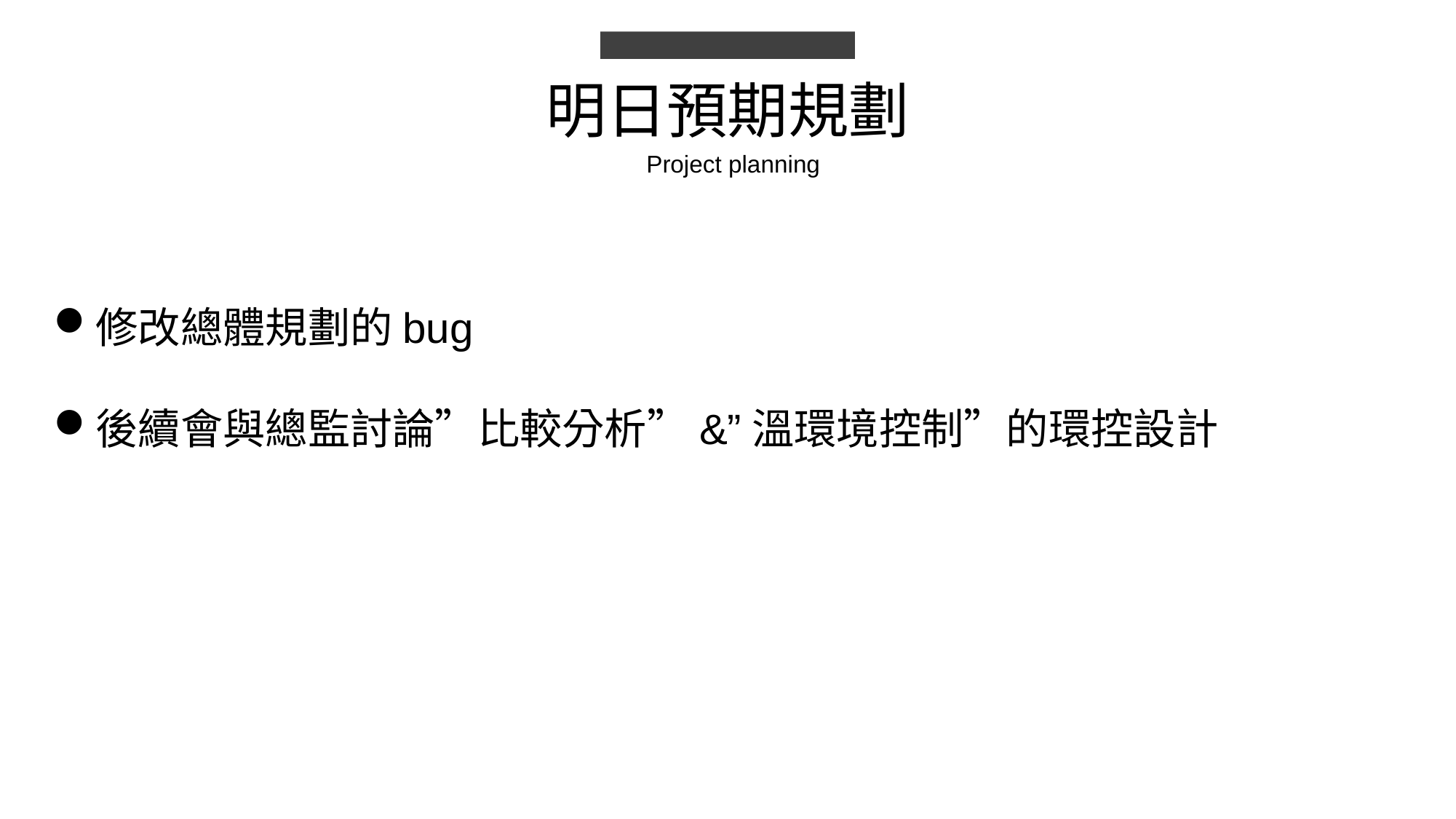

明日預期規劃
Project planning
修改總體規劃的bug

後續會與總監討論”比較分析”&”溫環境控制”的環控設計